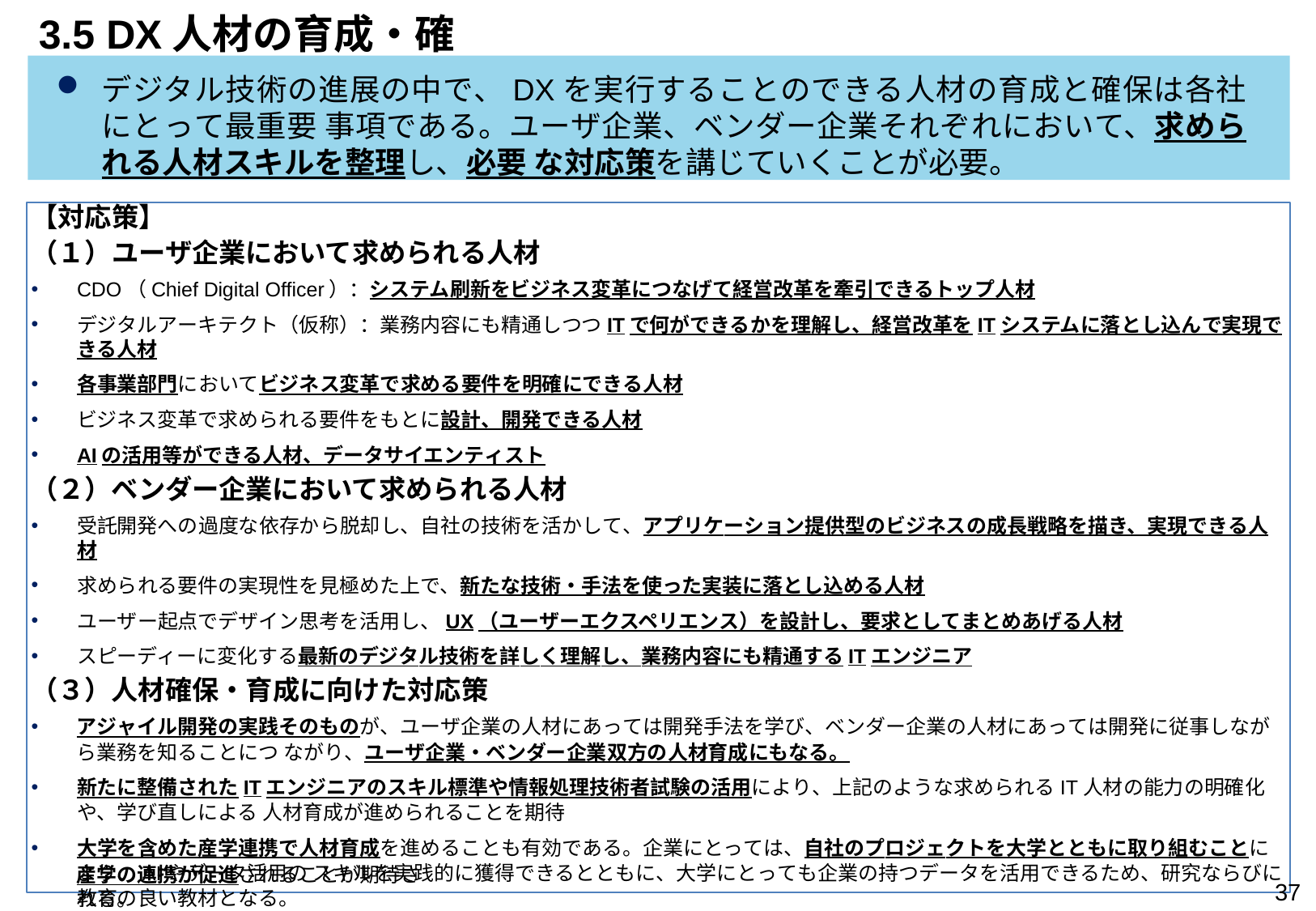

# 3.5 DX人材の育成・確保
デジタル技術の進展の中で、DXを実行することのできる人材の育成と確保は各社にとって最重要 事項である。ユーザ企業、ベンダー企業それぞれにおいて、求められる人材スキルを整理し、必要 な対応策を講じていくことが必要。
【対応策】
（１）ユーザ企業において求められる人材
CDO（Chief Digital Officer）：システム刷新をビジネス変革につなげて経営改革を牽引できるトップ人材
デジタルアーキテクト（仮称）：業務内容にも精通しつつITで何ができるかを理解し、経営改革をITシステムに落とし込んで実現できる人材
各事業部門においてビジネス変革で求める要件を明確にできる人材
ビジネス変革で求められる要件をもとに設計、開発できる人材
AIの活用等ができる人材、データサイエンティスト
（２）ベンダー企業において求められる人材
受託開発への過度な依存から脱却し、自社の技術を活かして、アプリケーション提供型のビジネスの成長戦略を描き、実現できる人材
求められる要件の実現性を見極めた上で、新たな技術・手法を使った実装に落とし込める人材
ユーザー起点でデザイン思考を活用し、UX（ユーザーエクスペリエンス）を設計し、要求としてまとめあげる人材
スピーディーに変化する最新のデジタル技術を詳しく理解し、業務内容にも精通するITエンジニア
（３）人材確保・育成に向けた対応策
アジャイル開発の実践そのものが、ユーザ企業の人材にあっては開発手法を学び、ベンダー企業の人材にあっては開発に従事しながら業務を知ることにつ ながり、ユーザ企業・ベンダー企業双方の人材育成にもなる。
新たに整備されたITエンジニアのスキル標準や情報処理技術者試験の活用により、上記のような求められるIT人材の能力の明確化や、学び直しによる 人材育成が進められることを期待
大学を含めた産学連携で人材育成を進めることも有効である。企業にとっては、自社のプロジェクトを大学とともに取り組むことにより、AIやデータ活用の スキルを実践的に獲得できるとともに、大学にとっても企業の持つデータを活用できるため、研究ならびに教育の良い教材となる。
2018年度より、第四次産業革命スキル習得講座認定制度が運用されている。大学及び大学と連携した民間の講座も増えてきていることから、今後も

産学の連携が促進されることが期待される。
37